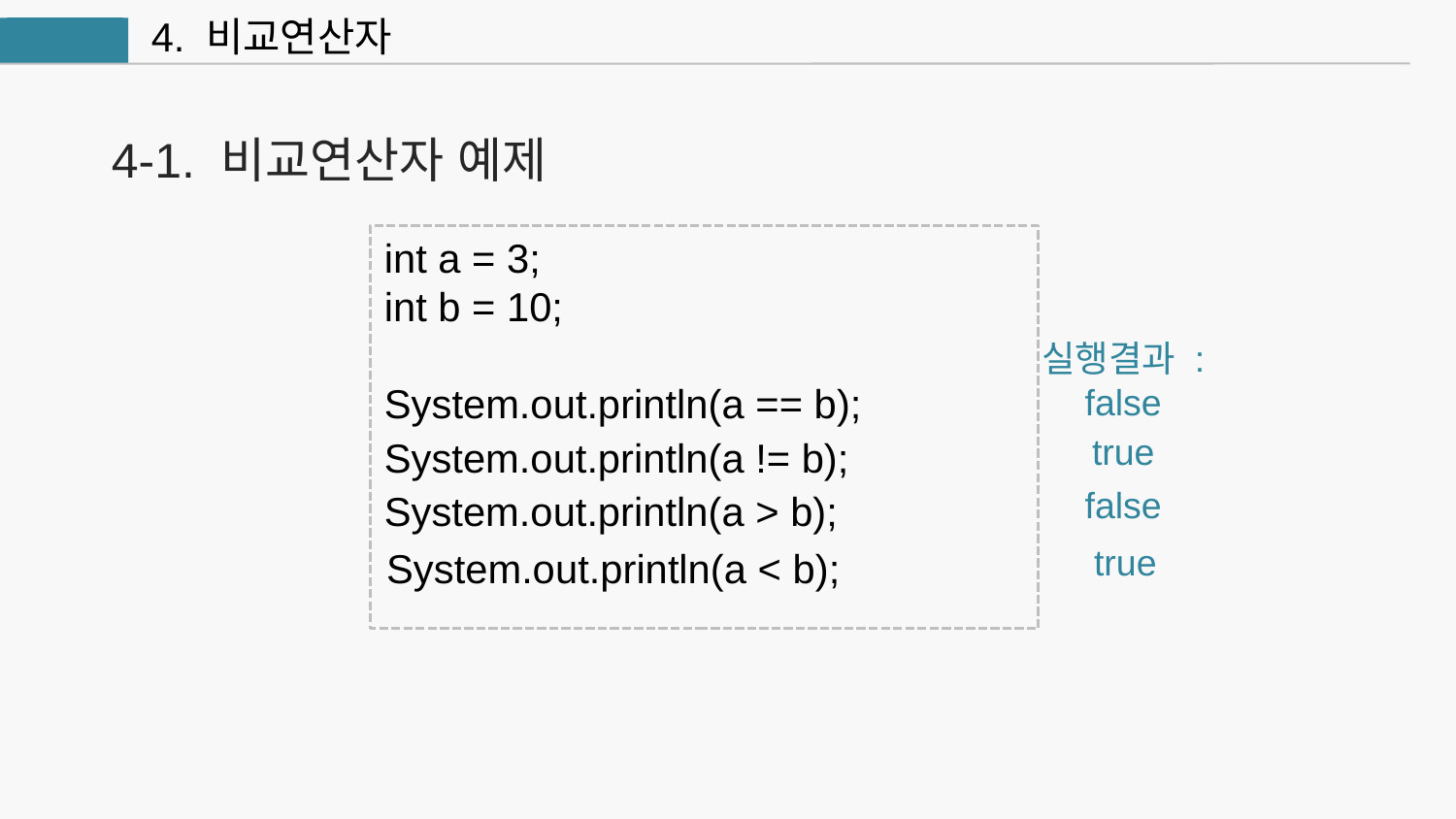

4. 비교연산자

연산자
4-1. 비교연산자 예제
int a = 3;
int b = 10;

System.out.println(a == b);

실행결과 :
false
true
System.out.println(a != b);
false
System.out.println(a > b);
true
System.out.println(a < b);